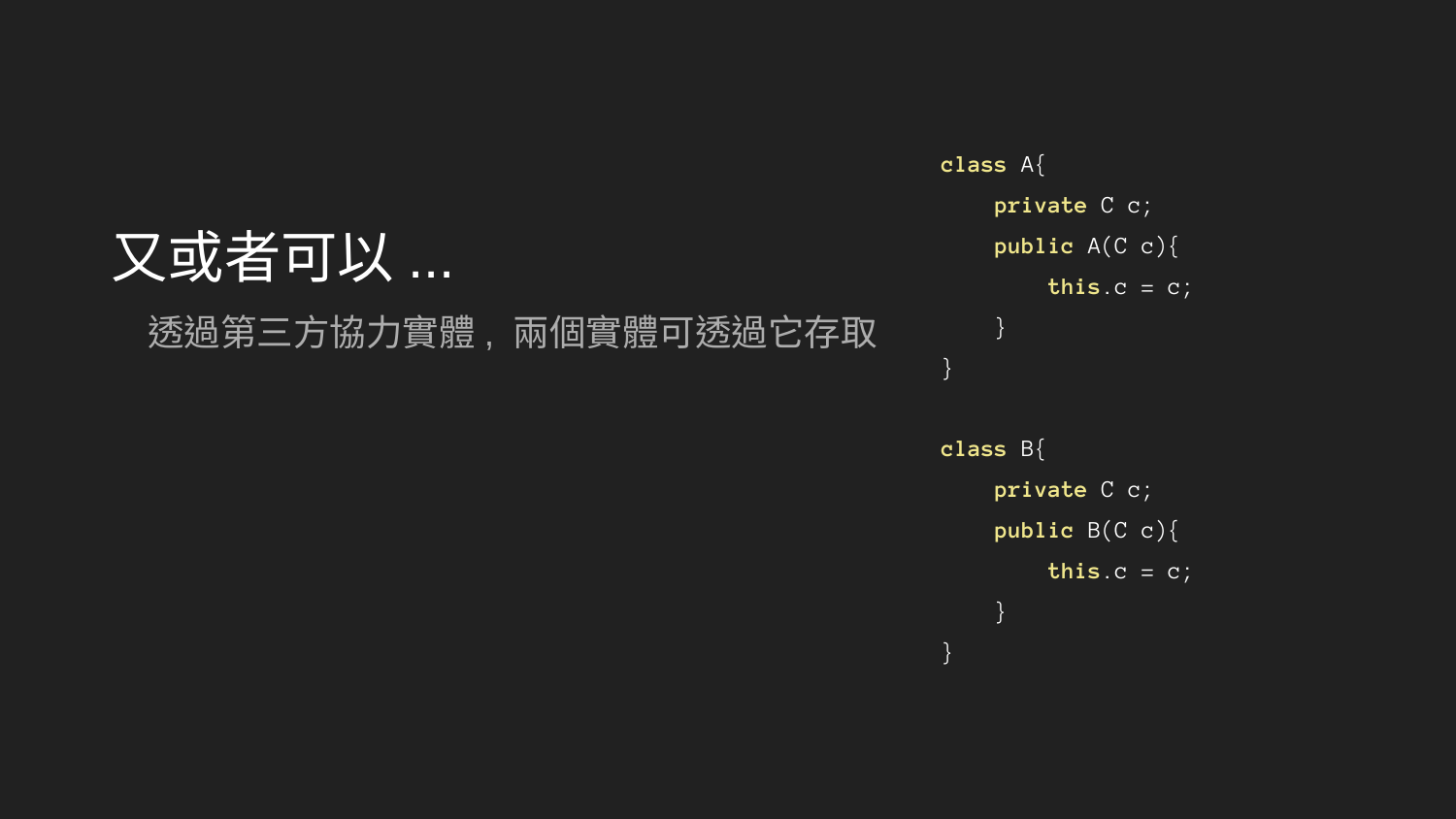

class A{
    private C c;
    public A(C c){
        this.c = c;
    }
}
class B{
    private C c;
    public B(C c){
        this.c = c;
    }
}

# 又或者可以...
透過第三方協力實體, 兩個實體可透過它存取